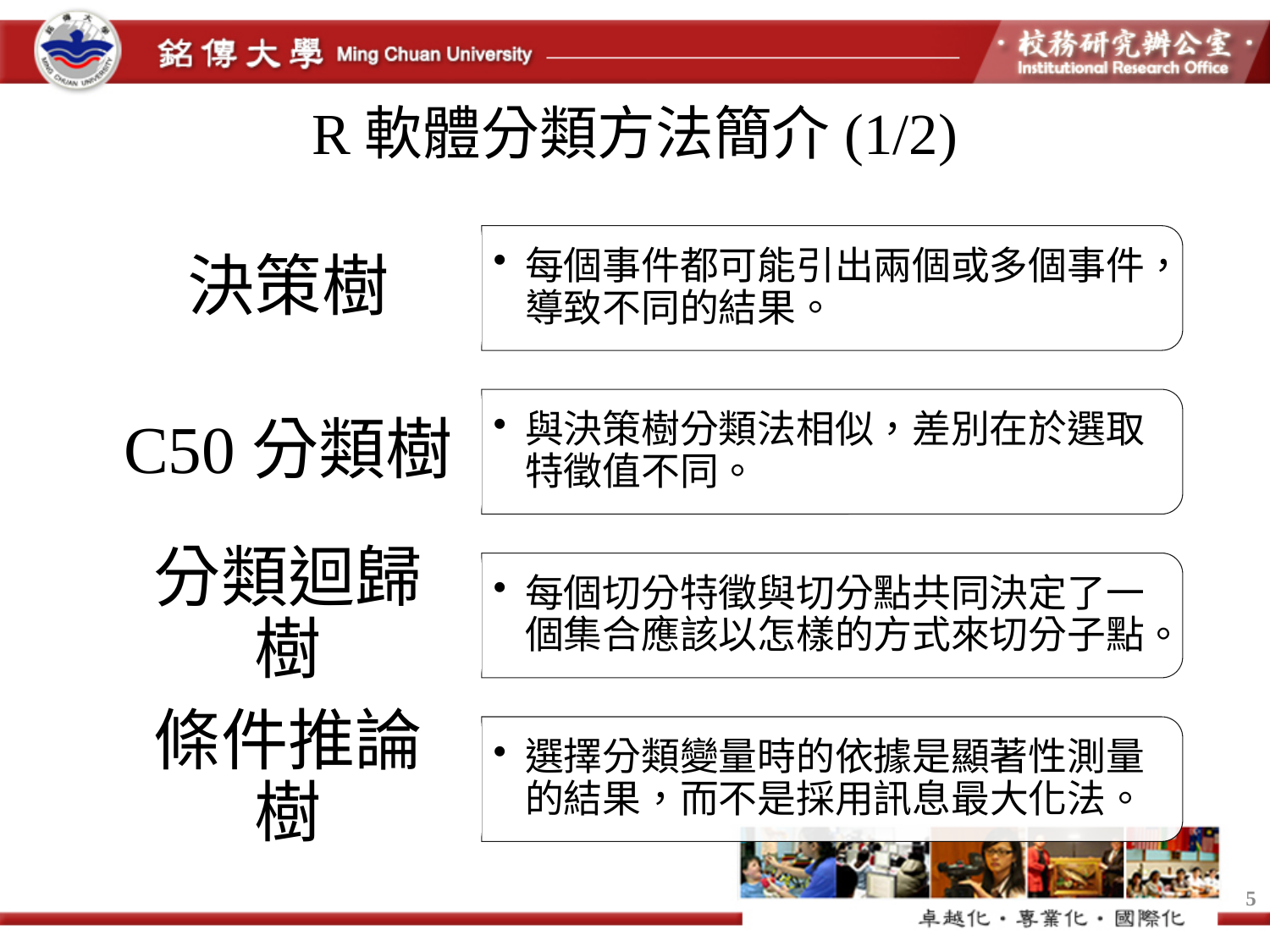

# R軟體分類方法簡介(1/2)
每個事件都可能引出兩個或多個事件，導致不同的結果。
決策樹
與決策樹分類法相似，差別在於選取特徵值不同。
C50分類樹
每個切分特徵與切分點共同決定了一個集合應該以怎樣的方式來切分子點。
分類迴歸樹
選擇分類變量時的依據是顯著性測量的結果，而不是採用訊息最大化法。
條件推論樹
5